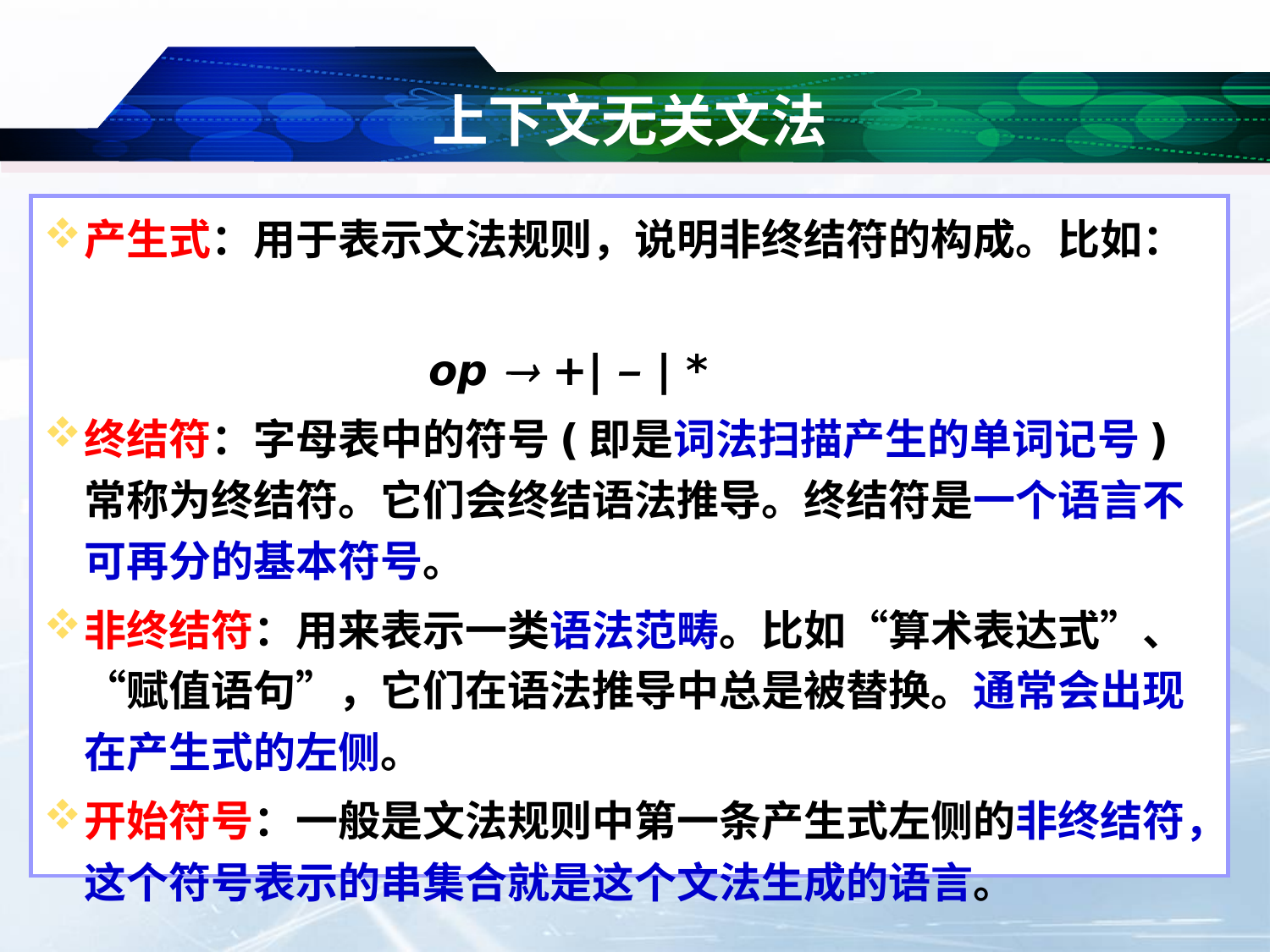

# 上下文无关文法
产生式：用于表示文法规则，说明非终结符的构成。比如：
                          op → +| – | *
终结符：字母表中的符号(即是词法扫描产生的单词记号)常称为终结符。它们会终结语法推导。终结符是一个语言不可再分的基本符号。
非终结符：用来表示一类语法范畴。比如“算术表达式”、“赋值语句”，它们在语法推导中总是被替换。通常会出现在产生式的左侧。
开始符号：一般是文法规则中第一条产生式左侧的非终结符，这个符号表示的串集合就是这个文法生成的语言。